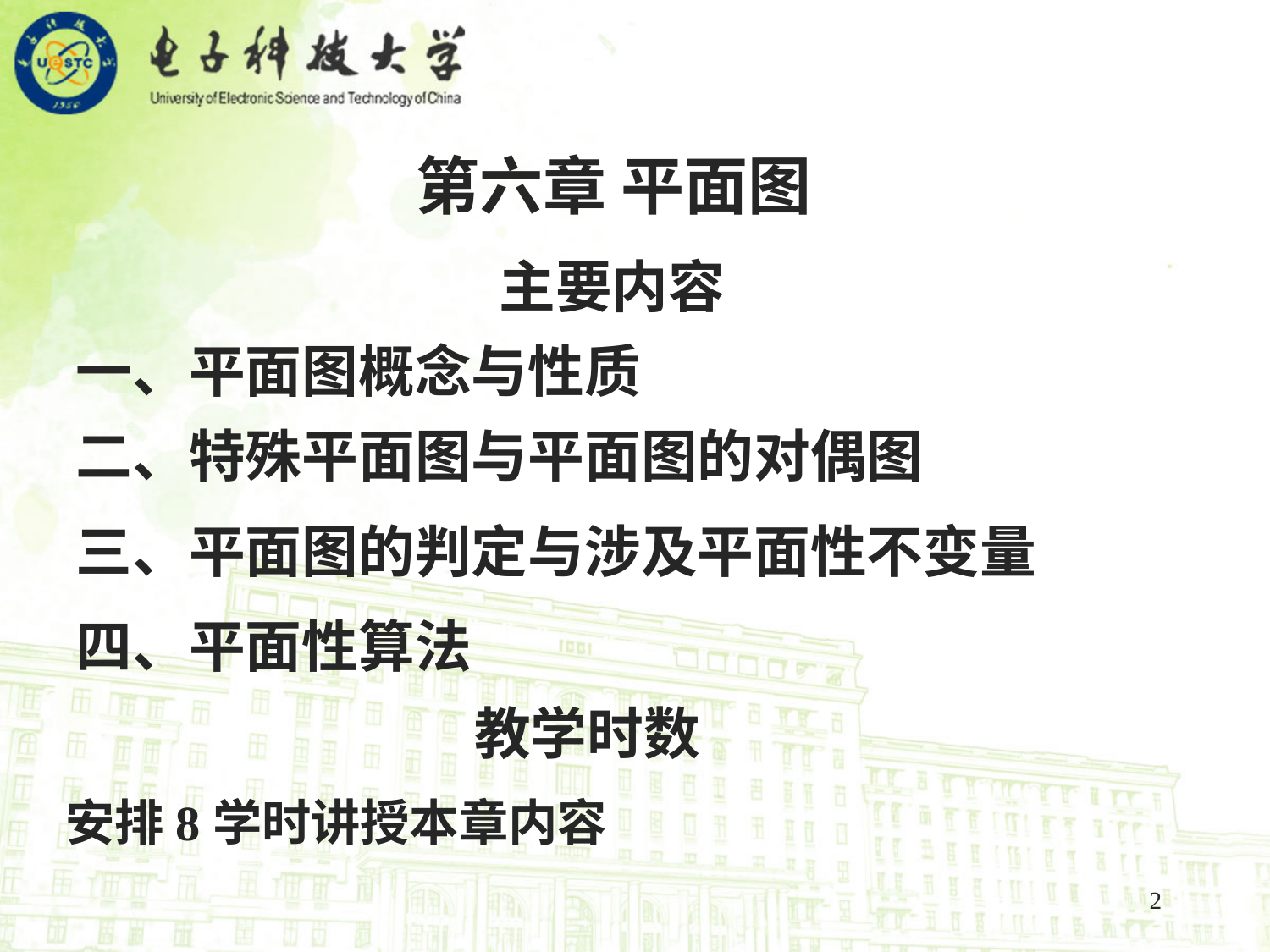

第六章 平面图
主要内容
一、平面图概念与性质
二、特殊平面图与平面图的对偶图
三、平面图的判定与涉及平面性不变量
四、平面性算法
教学时数
安排8学时讲授本章内容
2